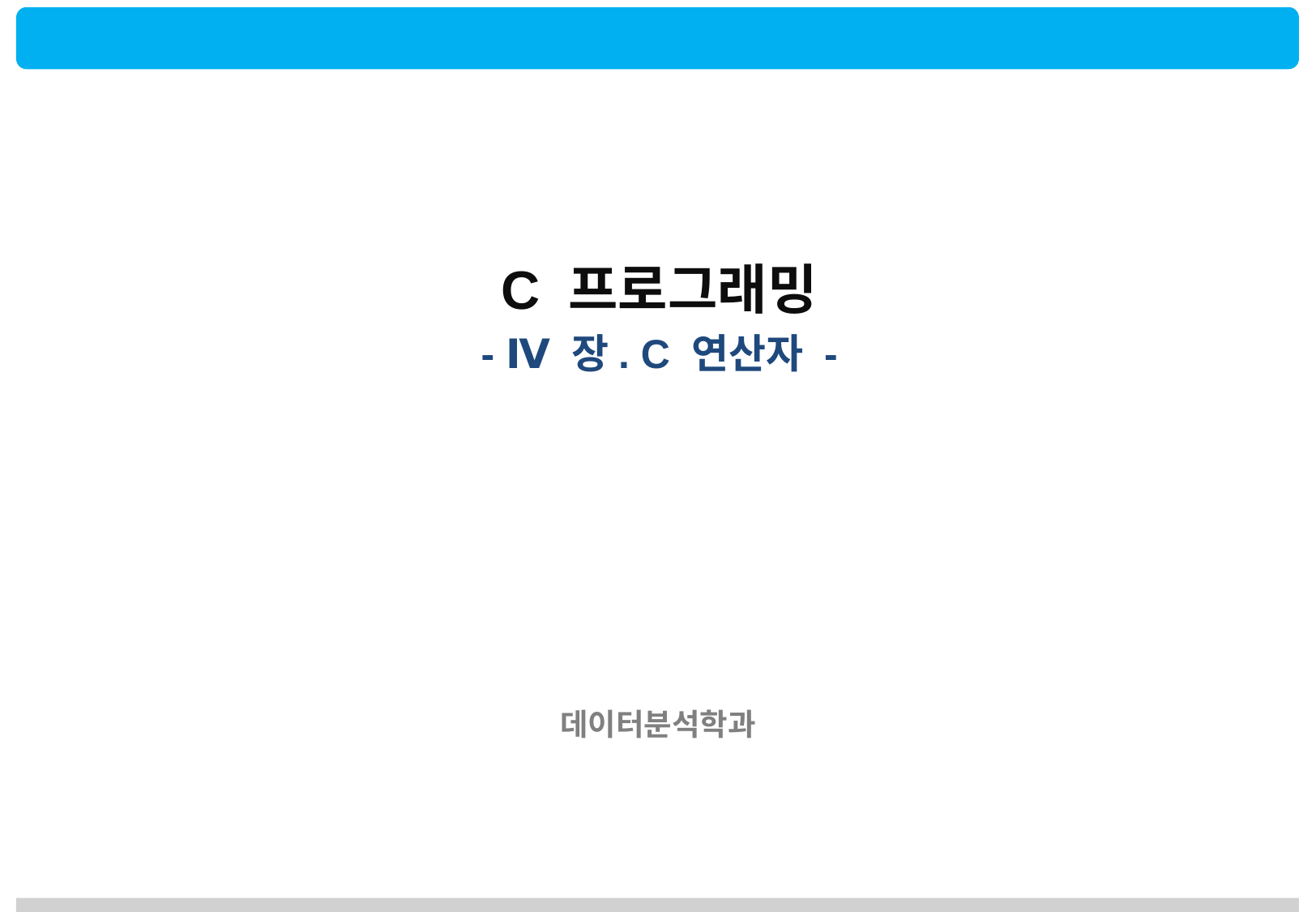

C 프로그래밍
- Ⅳ 장. C 연산자 -
데이터분석학과